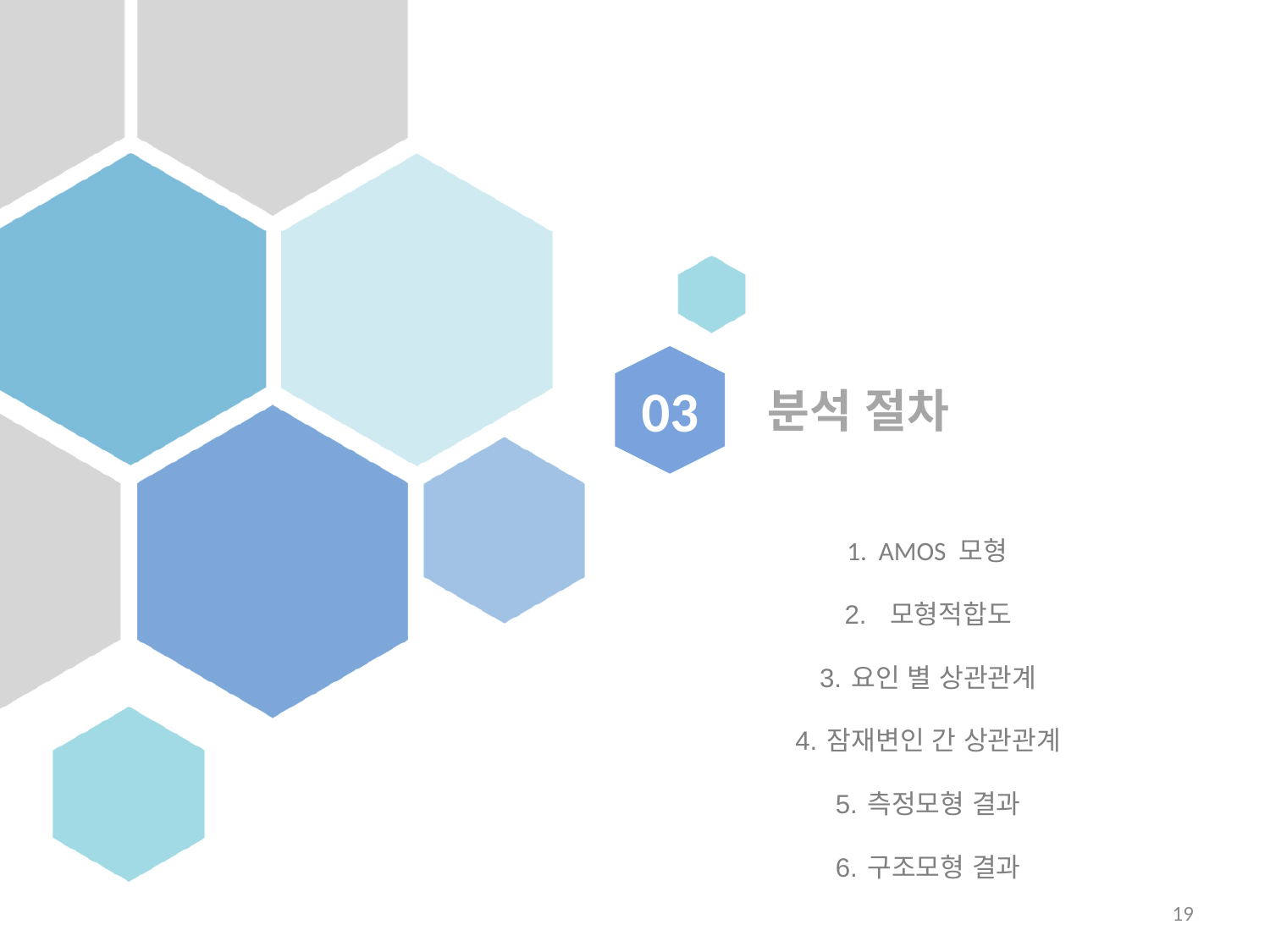

03
분석 절차
AMOS 모형
 모형적합도
요인 별 상관관계
잠재변인 간 상관관계
측정모형 결과
구조모형 결과
19